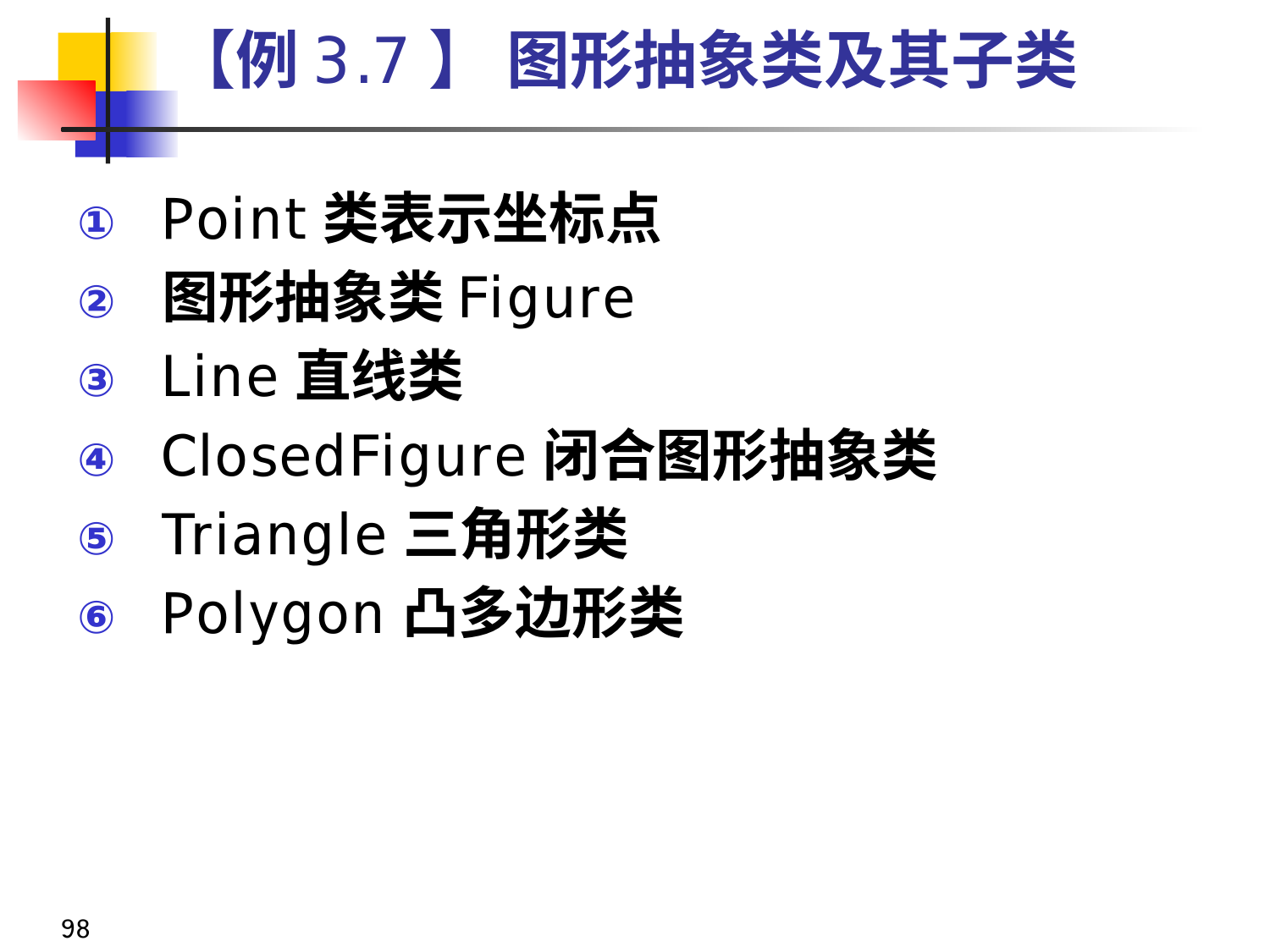

# 【例3.7】 图形抽象类及其子类
Point类表示坐标点
图形抽象类Figure
Line直线类
ClosedFigure闭合图形抽象类
Triangle三角形类
Polygon凸多边形类
98